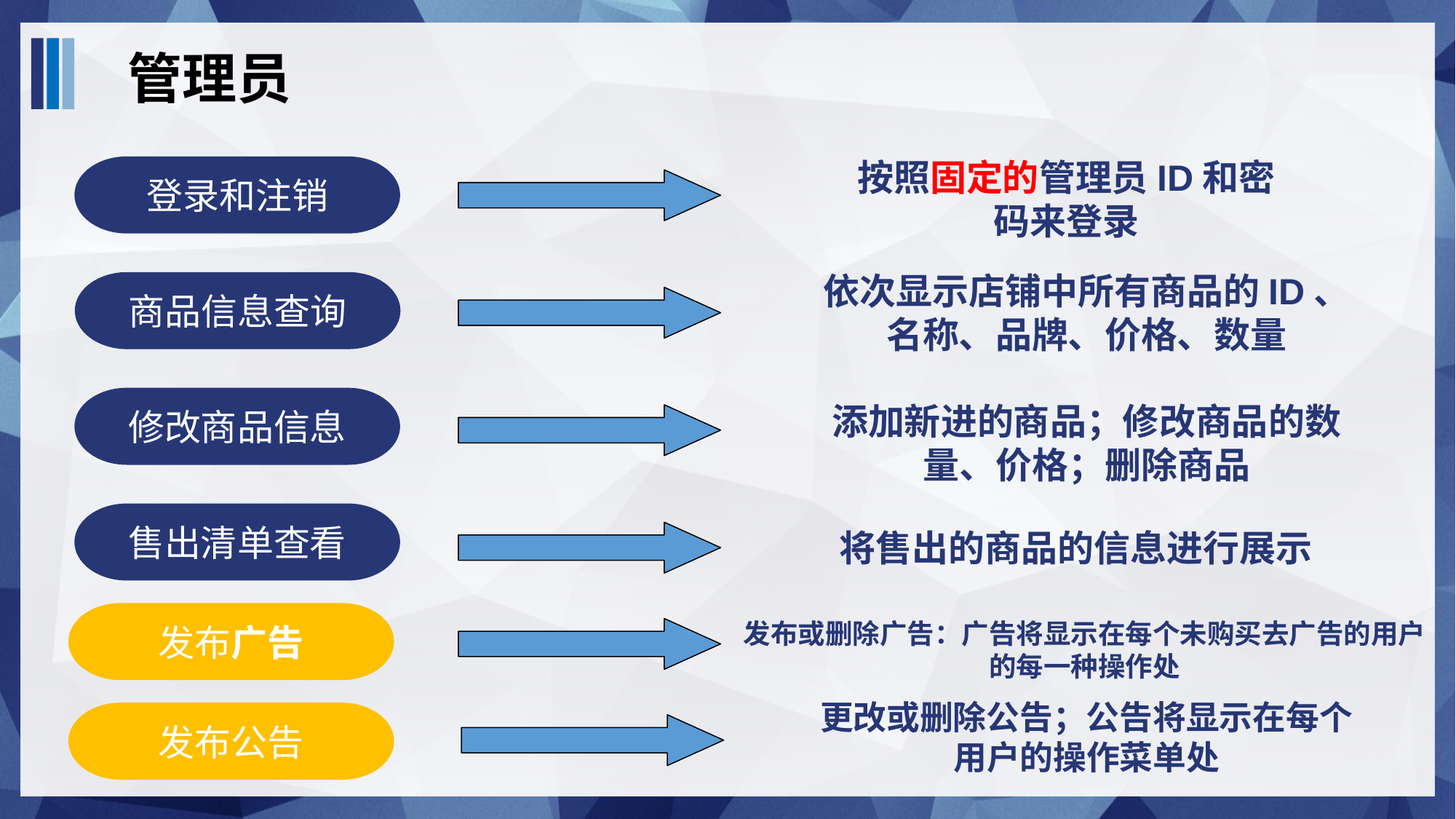

管理员

按照固定的管理员ID和密码来登录
登录和注销

依次显示店铺中所有商品的ID、名称、品牌、价格、数量
商品信息查询

修改商品信息
添加新进的商品；修改商品的数量、价格；删除商品

售出清单查看

将售出的商品的信息进行展示
发布广告

发布或删除广告：广告将显示在每个未购买去广告的用户的每一种操作处
更改或删除公告；公告将显示在每个用户的操作菜单处
发布公告